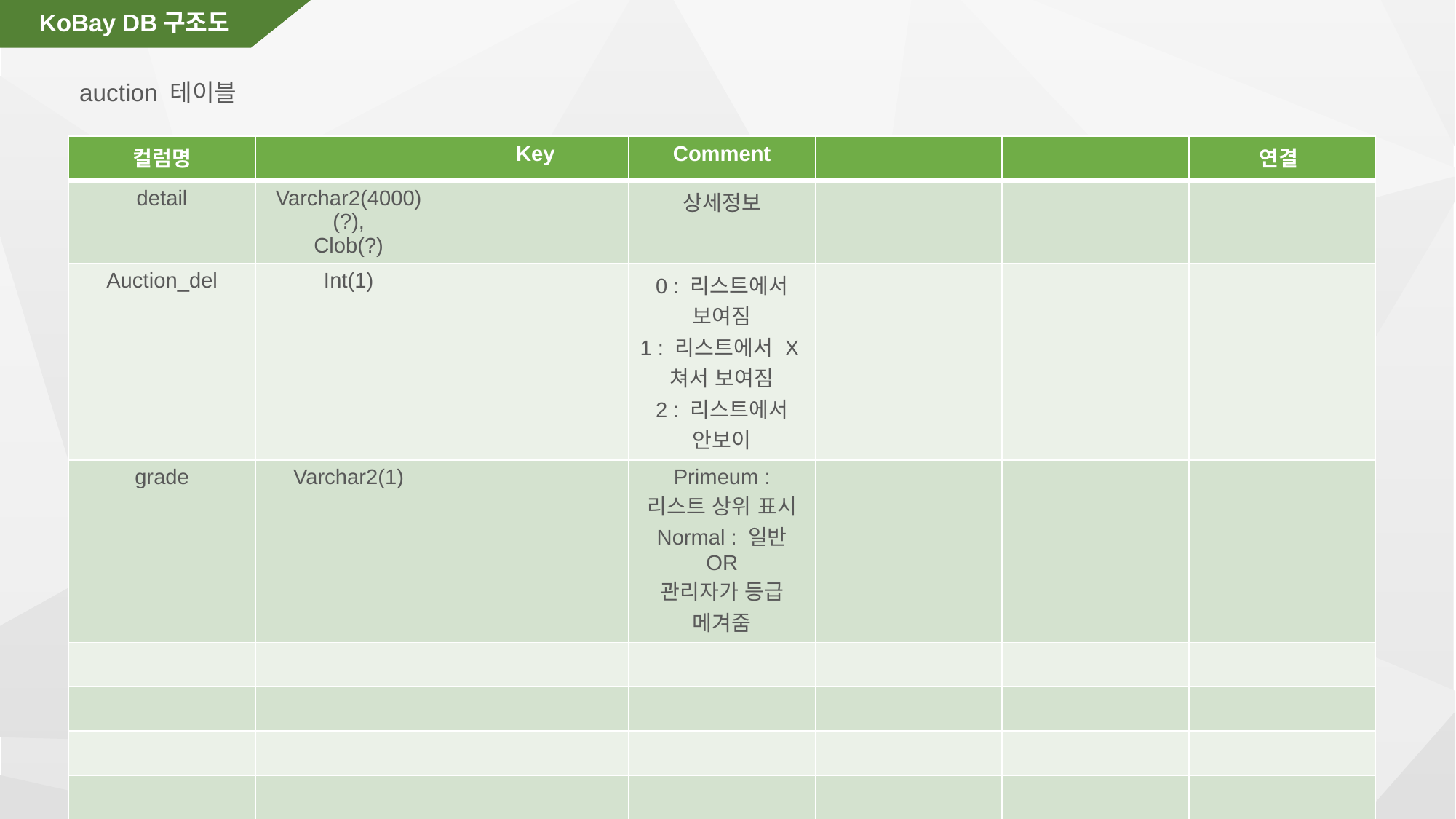

# KoBay DB구조도
auction 테이블
| 컬럼명 |  | Key | Comment |  |  | 연결 |
| --- | --- | --- | --- | --- | --- | --- |
| detail | Varchar2(4000)(?), Clob(?) |  | 상세정보 |  |  |  |
| Auction\_del | Int(1) |  | 0 : 리스트에서 보여짐 1 : 리스트에서 X쳐서 보여짐 2 : 리스트에서 안보이 |  |  |  |
| grade | Varchar2(1) |  | Primeum : 리스트 상위 표시 Normal : 일반 OR 관리자가 등급 메겨줌 |  |  |  |
|  |  |  |  |  |  |  |
|  |  |  |  |  |  |  |
|  |  |  |  |  |  |  |
|  |  |  |  |  |  |  |
|  |  |  |  |  |  |  |
|  |  |  |  |  |  |  |
|  |  |  |  |  |  |  |
|  |  |  |  |  |  |  |
|  |  |  |  |  |  |  |
|  |  |  |  |  |  |  |